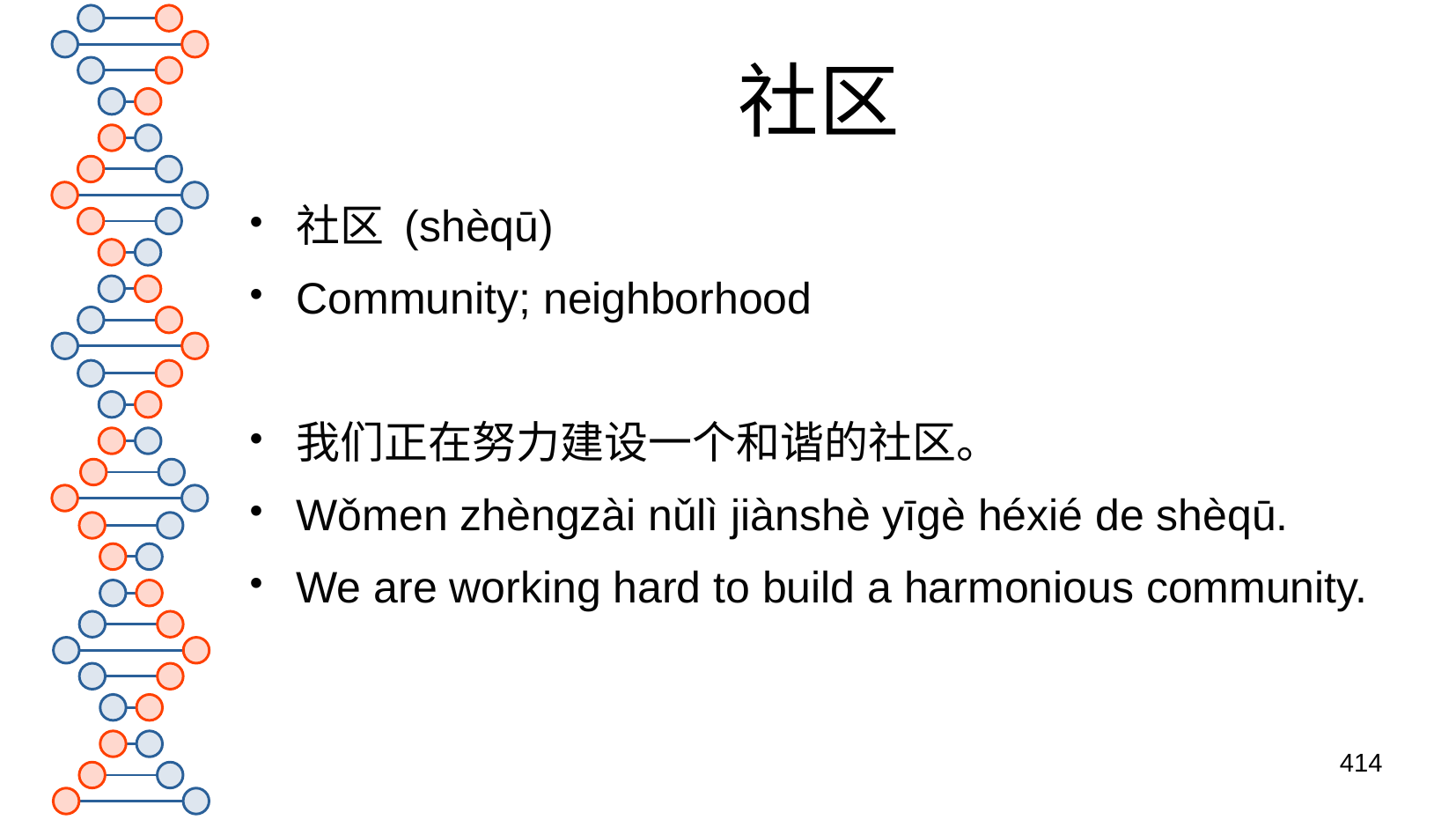

# 社区
社区 (shèqū)
Community; neighborhood

我们正在努力建设一个和谐的社区。
Wǒmen zhèngzài nǔlì jiànshè yīgè héxié de shèqū.
We are working hard to build a harmonious community.

414